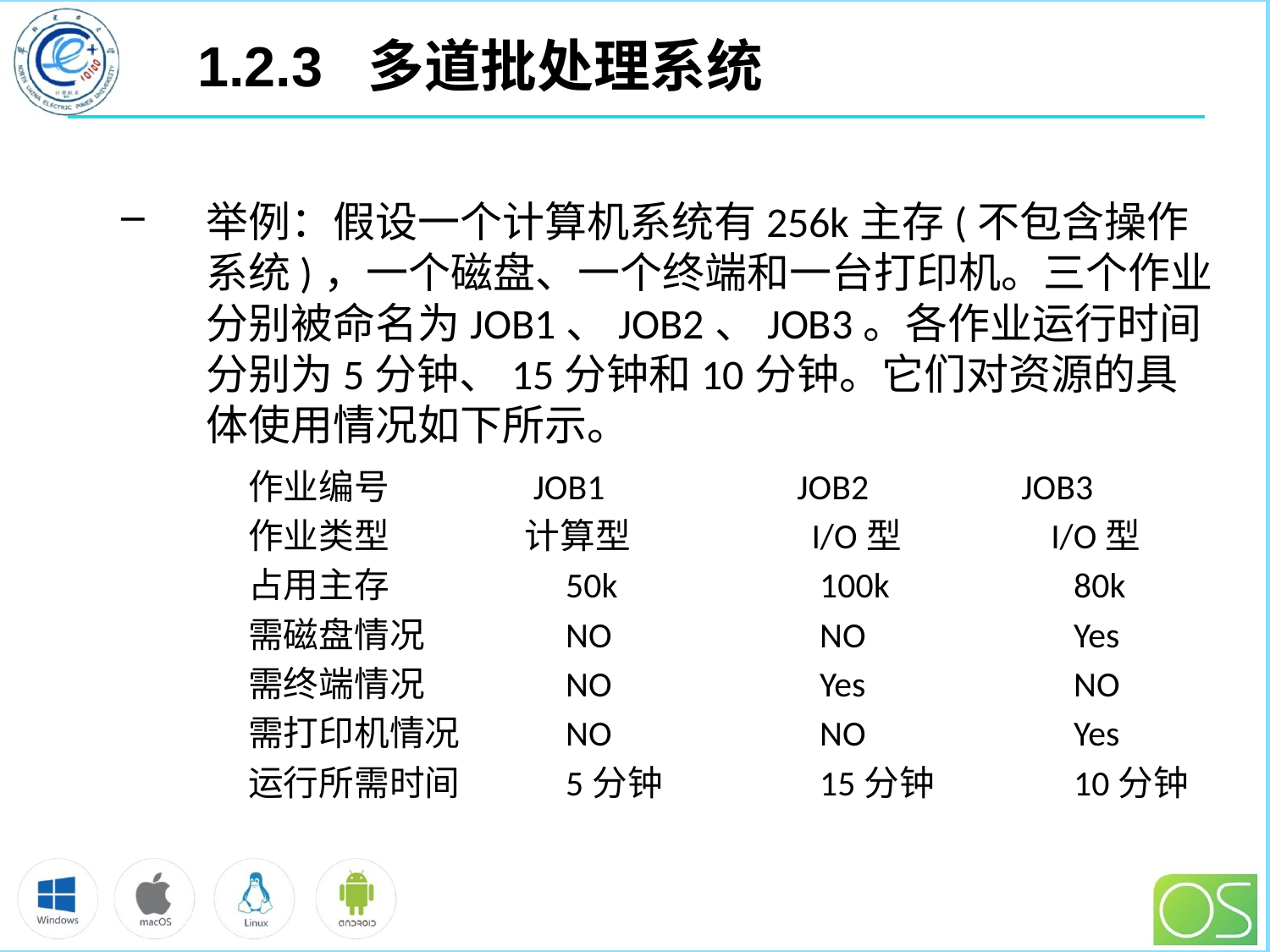

# 1.2.3  多道批处理系统
举例：假设一个计算机系统有256k主存(不包含操作系统)，一个磁盘、一个终端和一台打印机。三个作业分别被命名为JOB1、JOB2、JOB3。各作业运行时间分别为5分钟、15分钟和10分钟。它们对资源的具体使用情况如下所示。
作业编号    	           JOB1     	             JOB2                   JOB3
作业类型  	           计算型                      I/O型                  I/O型
占用主存	  	50k    		100k         	80k
需磁盘情况    	NO     		NO	     	Yes
需终端情况	  	NO	     	Yes	     	NO
需打印机情况  	NO	     	NO	     	Yes
运行所需时间  	5分钟  		15分钟		10分钟